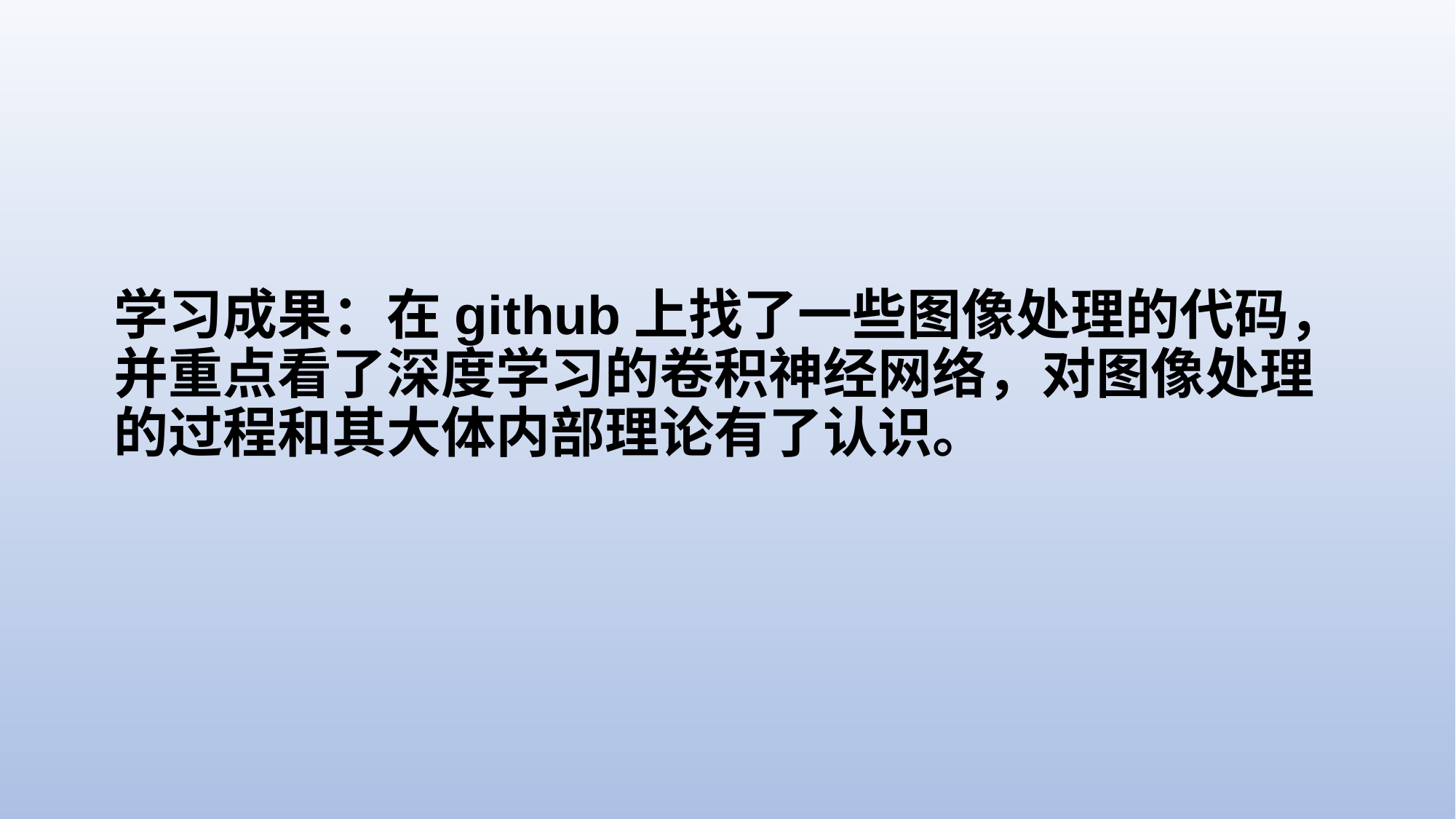

# 学习成果：在github上找了一些图像处理的代码，并重点看了深度学习的卷积神经网络，对图像处理的过程和其大体内部理论有了认识。